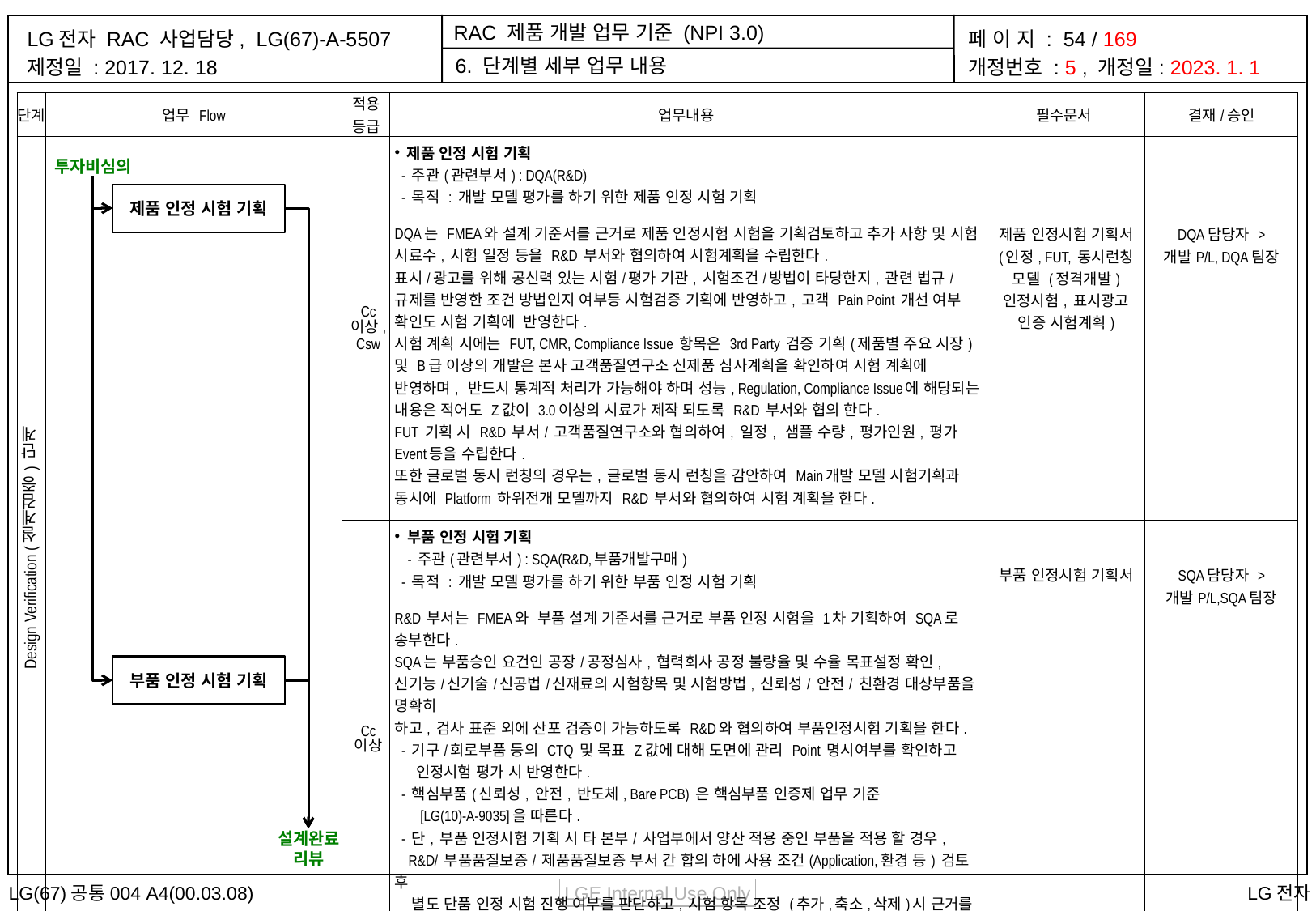

6. 단계별 세부 업무 내용
| 단계 | 업무 Flow | 적용 등급 | 업무내용 | 필수문서 | 결재/승인 |
| --- | --- | --- | --- | --- | --- |
| Design Verification (설계검증) 단계 |  | Cc 이상, Csw | 제품 인정 시험 기획 - 주관(관련부서) : DQA(R&D) - 목적 : 개발 모델 평가를 하기 위한 제품 인정 시험 기획 DQA는 FMEA와 설계 기준서를 근거로 제품 인정시험 시험을 기획검토하고 추가 사항 및 시험 시료수, 시험 일정 등을 R&D 부서와 협의하여 시험계획을 수립한다. 표시/광고를 위해 공신력 있는 시험/평가 기관, 시험조건/방법이 타당한지, 관련 법규/규제를 반영한 조건 방법인지 여부등 시험검증 기획에 반영하고, 고객 Pain Point 개선 여부 확인도 시험 기획에 반영한다. 시험 계획 시에는 FUT, CMR, Compliance Issue 항목은 3rd Party 검증 기획(제품별 주요 시장) 및 B급 이상의 개발은 본사 고객품질연구소 신제품 심사계획을 확인하여 시험 계획에 반영하며, 반드시 통계적 처리가 가능해야 하며 성능, Regulation, Compliance Issue에 해당되는 내용은 적어도 Z값이 3.0이상의 시료가 제작 되도록 R&D 부서와 협의 한다. FUT 기획 시 R&D 부서/ 고객품질연구소와 협의하여, 일정, 샘플 수량, 평가인원, 평가 Event등을 수립한다. 또한 글로벌 동시 런칭의 경우는, 글로벌 동시 런칭을 감안하여 Main개발 모델 시험기획과 동시에 Platform 하위전개 모델까지 R&D 부서와 협의하여 시험 계획을 한다. | 제품 인정시험 기획서 (인정, FUT, 동시런칭 모델 (정격개발) 인정시험, 표시광고 인증 시험계획) | DQA담당자 > 개발P/L, DQA팀장 |
|  |  | Cc 이상 | 부품 인정 시험 기획 - 주관(관련부서) : SQA(R&D,부품개발구매) - 목적 : 개발 모델 평가를 하기 위한 부품 인정 시험 기획 R&D 부서는 FMEA와 부품 설계 기준서를 근거로 부품 인정 시험을 1차 기획하여 SQA로 송부한다. SQA는 부품승인 요건인 공장/공정심사, 협력회사 공정 불량율 및 수율 목표설정 확인, 신기능/신기술/신공법/신재료의 시험항목 및 시험방법, 신뢰성/ 안전/ 친환경 대상부품을 명확히 하고, 검사 표준 외에 산포 검증이 가능하도록 R&D와 협의하여 부품인정시험 기획을 한다. - 기구/회로부품 등의 CTQ 및 목표 Z값에 대해 도면에 관리 Point 명시여부를 확인하고 인정시험 평가 시 반영한다. - 핵심부품(신뢰성, 안전, 반도체, Bare PCB) 은 핵심부품 인증제 업무 기준 [LG(10)-A-9035]을 따른다. - 단, 부품 인정시험 기획 시 타 본부/ 사업부에서 양산 적용 중인 부품을 적용 할 경우, R&D/ 부품품질보증/ 제품품질보증 부서 간 합의 하에 사용 조건(Application,환경 등) 검토 후 별도 단품 인정 시험 진행 여부를 판단하고, 시험 항목 조정 (추가,축소,삭제)시 근거를 남겨야 한다. | 부품 인정시험 기획서 | SQA담당자 > 개발P/L,SQA팀장 |
투자비심의
제품 인정 시험 기획
부품 인정 시험 기획
설계완료
리뷰